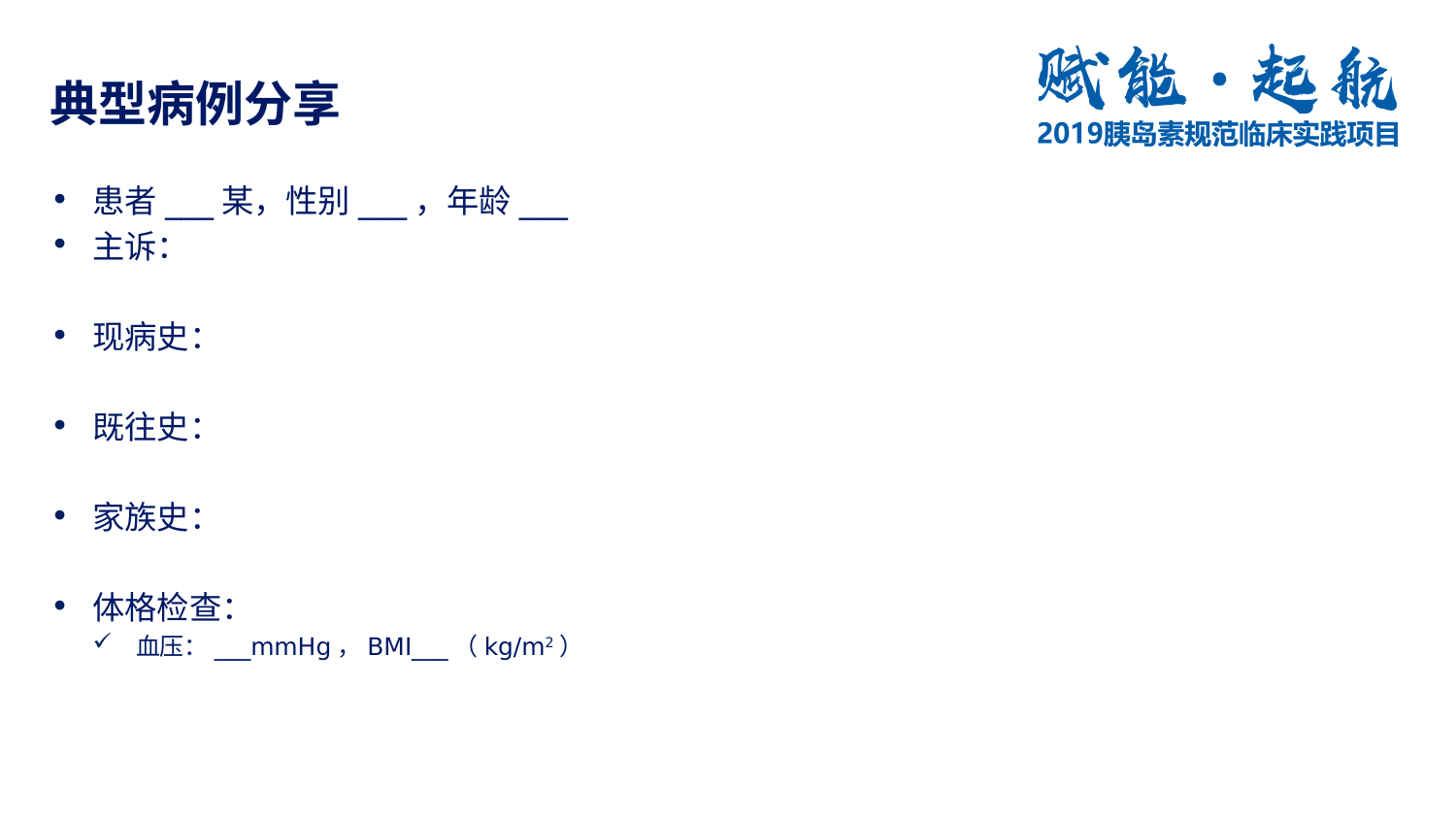

# 典型病例分享
患者___某，性别___，年龄___
主诉：

现病史：

既往史：

家族史：

体格检查：
血压：___mmHg，BMI___（kg/m2）